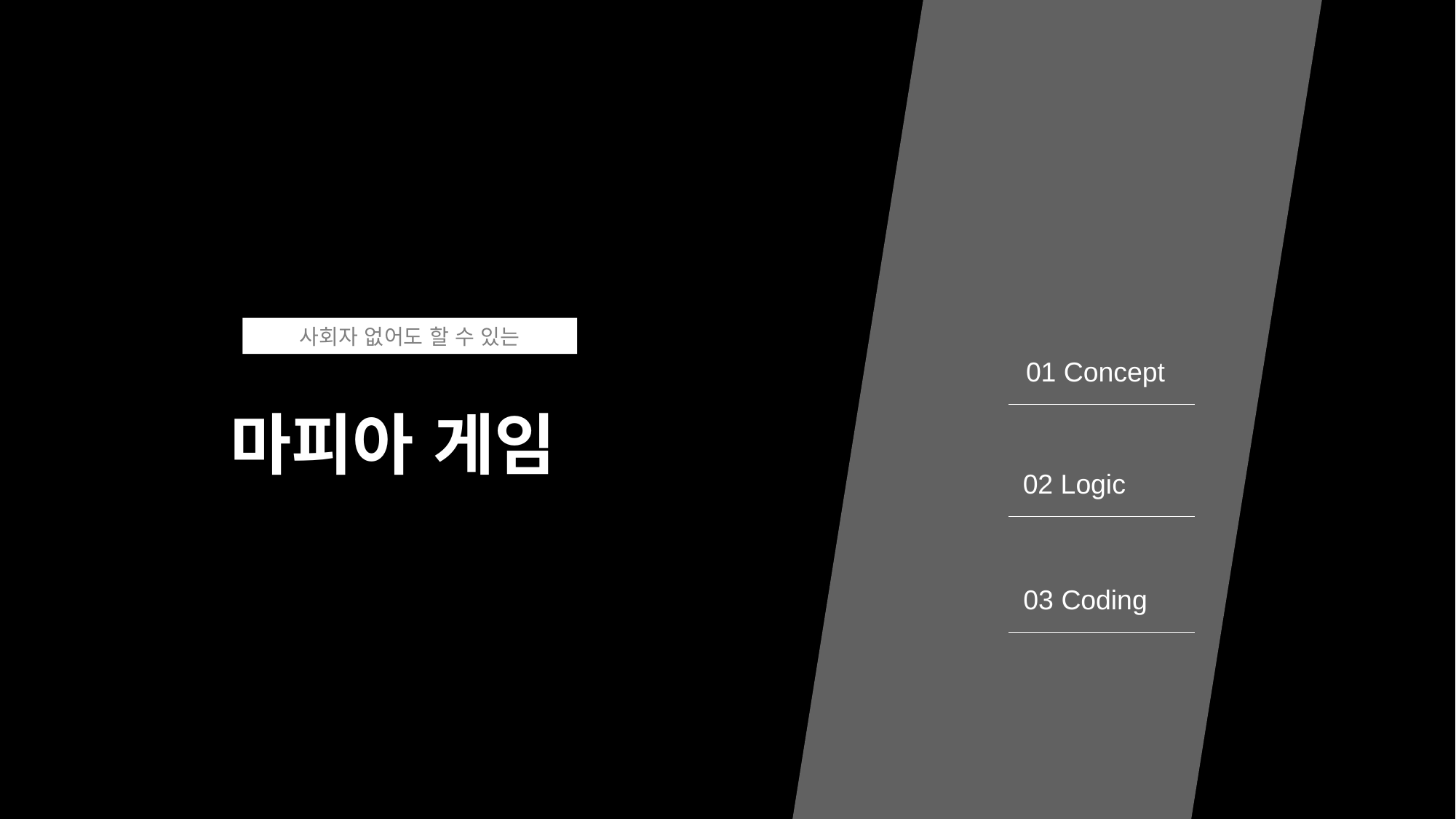

사회자 없어도 할 수 있는
마피아 게임
01 Concept

- 소제목

- 소제목

- 소제목
02 Logic

03 Coding